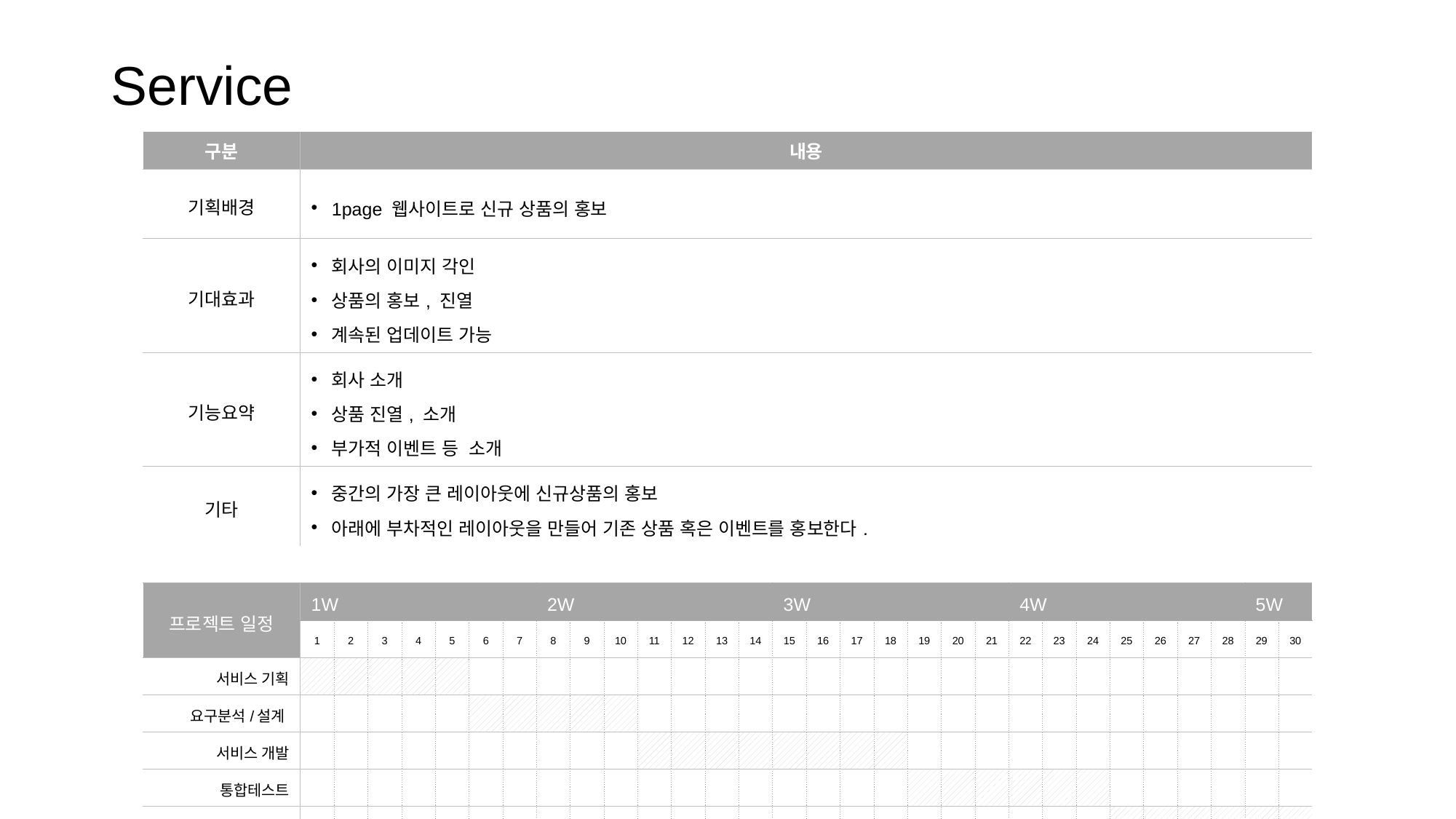

# Service
| 구분 | 내용 |  |  |  |  |  |  |  |  |  |  |  |  |  |  |  |  |  |  |  |  |  |  |  |  |  |  |  |  |  |
| --- | --- | --- | --- | --- | --- | --- | --- | --- | --- | --- | --- | --- | --- | --- | --- | --- | --- | --- | --- | --- | --- | --- | --- | --- | --- | --- | --- | --- | --- | --- |
| 기획배경 | 1page 웹사이트로 신규 상품의 홍보 |  |  |  |  |  |  |  |  |  |  |  |  |  |  |  |  |  |  |  |  |  |  |  |  |  |  |  |  |  |
| 기대효과 | 회사의 이미지 각인 상품의 홍보, 진열 계속된 업데이트 가능 |  |  |  |  |  |  |  |  |  |  |  |  |  |  |  |  |  |  |  |  |  |  |  |  |  |  |  |  |  |
| 기능요약 | 회사 소개 상품 진열, 소개 부가적 이벤트 등 소개 |  |  |  |  |  |  |  |  |  |  |  |  |  |  |  |  |  |  |  |  |  |  |  |  |  |  |  |  |  |
| 기타 | 중간의 가장 큰 레이아웃에 신규상품의 홍보 아래에 부차적인 레이아웃을 만들어 기존 상품 혹은 이벤트를 홍보한다. |  |  |  |  |  |  |  |  |  |  |  |  |  |  |  |  |  |  |  |  |  |  |  |  |  |  |  |  |  |
|  |  |  |  |  |  |  |  |  |  |  |  |  |  |  |  |  |  |  |  |  |  |  |  |  |  |  |  |  |  |  |
| 프로젝트 일정 | 1W |  |  |  |  |  |  | 2W |  |  |  |  |  |  | 3W |  |  |  |  |  |  | 4W |  |  |  |  |  |  | 5W |  |
|  | 1 | 2 | 3 | 4 | 5 | 6 | 7 | 8 | 9 | 10 | 11 | 12 | 13 | 14 | 15 | 16 | 17 | 18 | 19 | 20 | 21 | 22 | 23 | 24 | 25 | 26 | 27 | 28 | 29 | 30 |
| 서비스 기획 |  |  |  |  |  |  |  |  |  |  |  |  |  |  |  |  |  |  |  |  |  |  |  |  |  |  |  |  |  |  |
| 요구분석/설계 |  |  |  |  |  |  |  |  |  |  |  |  |  |  |  |  |  |  |  |  |  |  |  |  |  |  |  |  |  |  |
| 서비스 개발 |  |  |  |  |  |  |  |  |  |  |  |  |  |  |  |  |  |  |  |  |  |  |  |  |  |  |  |  |  |  |
| 통합테스트 |  |  |  |  |  |  |  |  |  |  |  |  |  |  |  |  |  |  |  |  |  |  |  |  |  |  |  |  |  |  |
| 운영 적용/모니터링 |  |  |  |  |  |  |  |  |  |  |  |  |  |  |  |  |  |  |  |  |  |  |  |  |  |  |  |  |  |  |